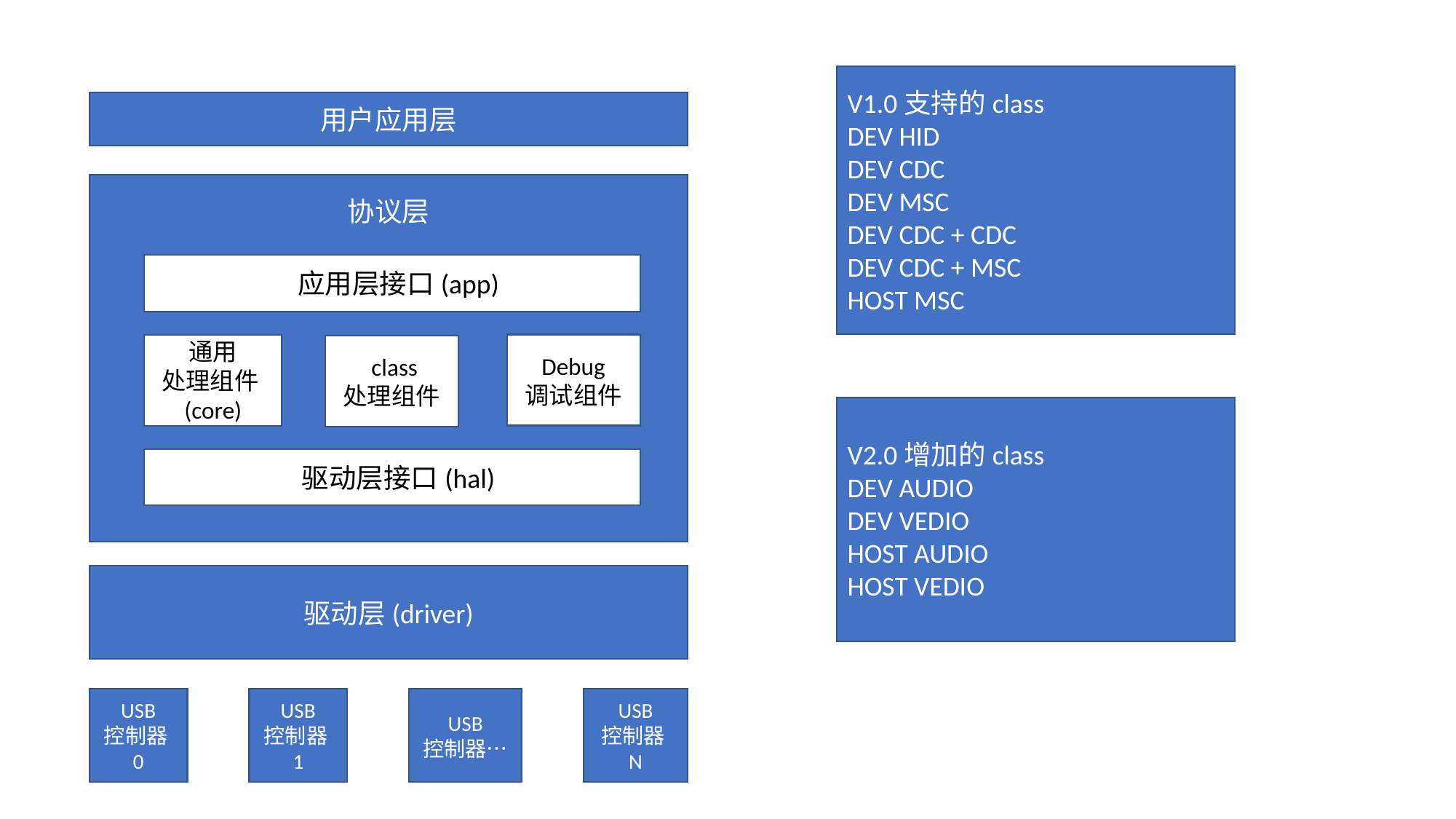

V1.0支持的class
DEV HID
DEV CDC
DEV MSC
DEV CDC + CDC
DEV CDC + MSC
HOST MSC
用户应用层
协议层

 应用层接口(app)
Debug
调试组件
通用
处理组件(core)
 class
处理组件
 驱动层接口(hal)
V2.0增加的class
DEV AUDIO
DEV VEDIO
HOST AUDIO
HOST VEDIO
驱动层(driver)
USB
控制器…
USB
控制器N
USB
控制器1
USB
控制器0